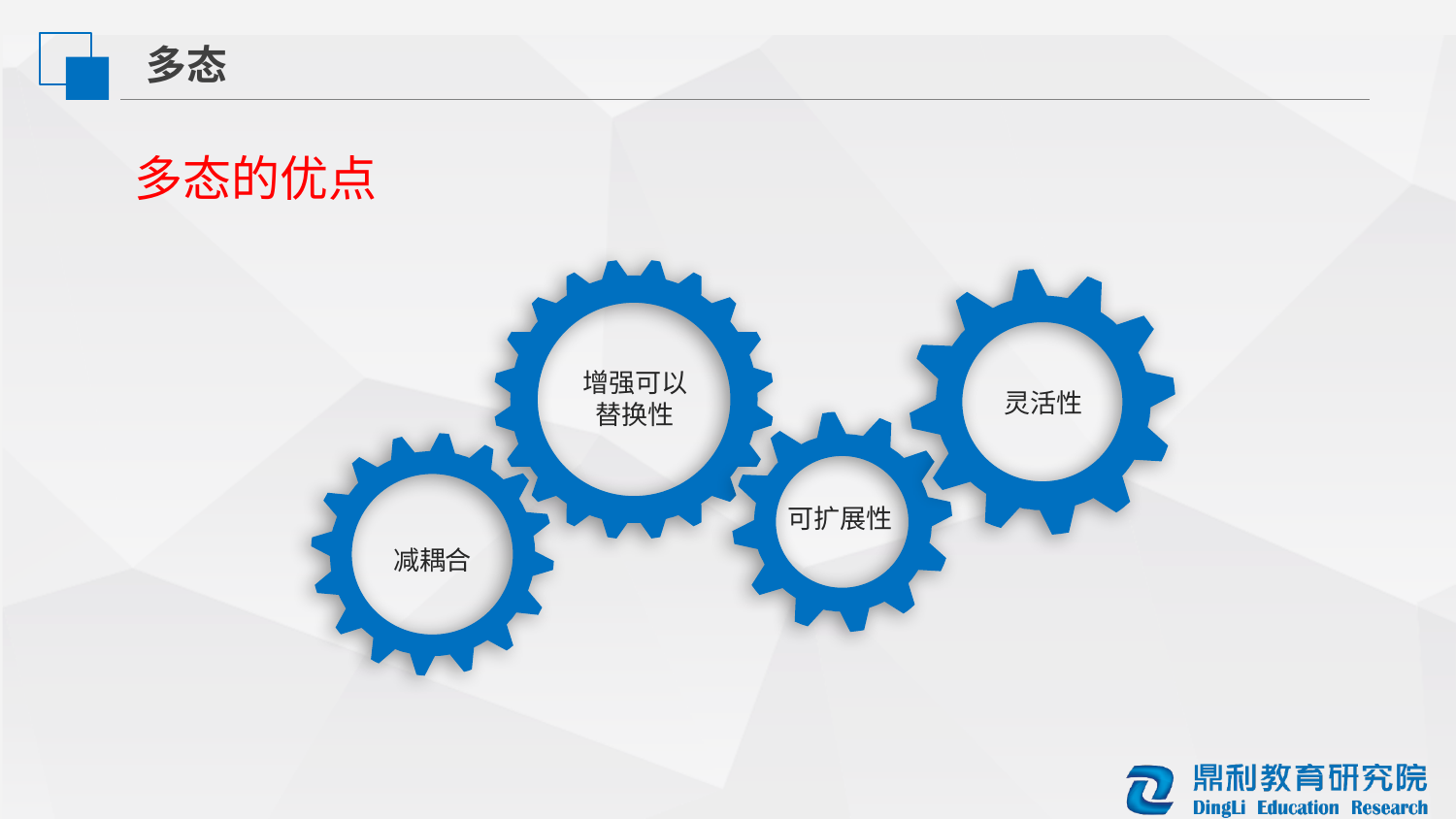

多态
多态的优点

增强可以
替换性
灵活性

可扩展性
减耦合